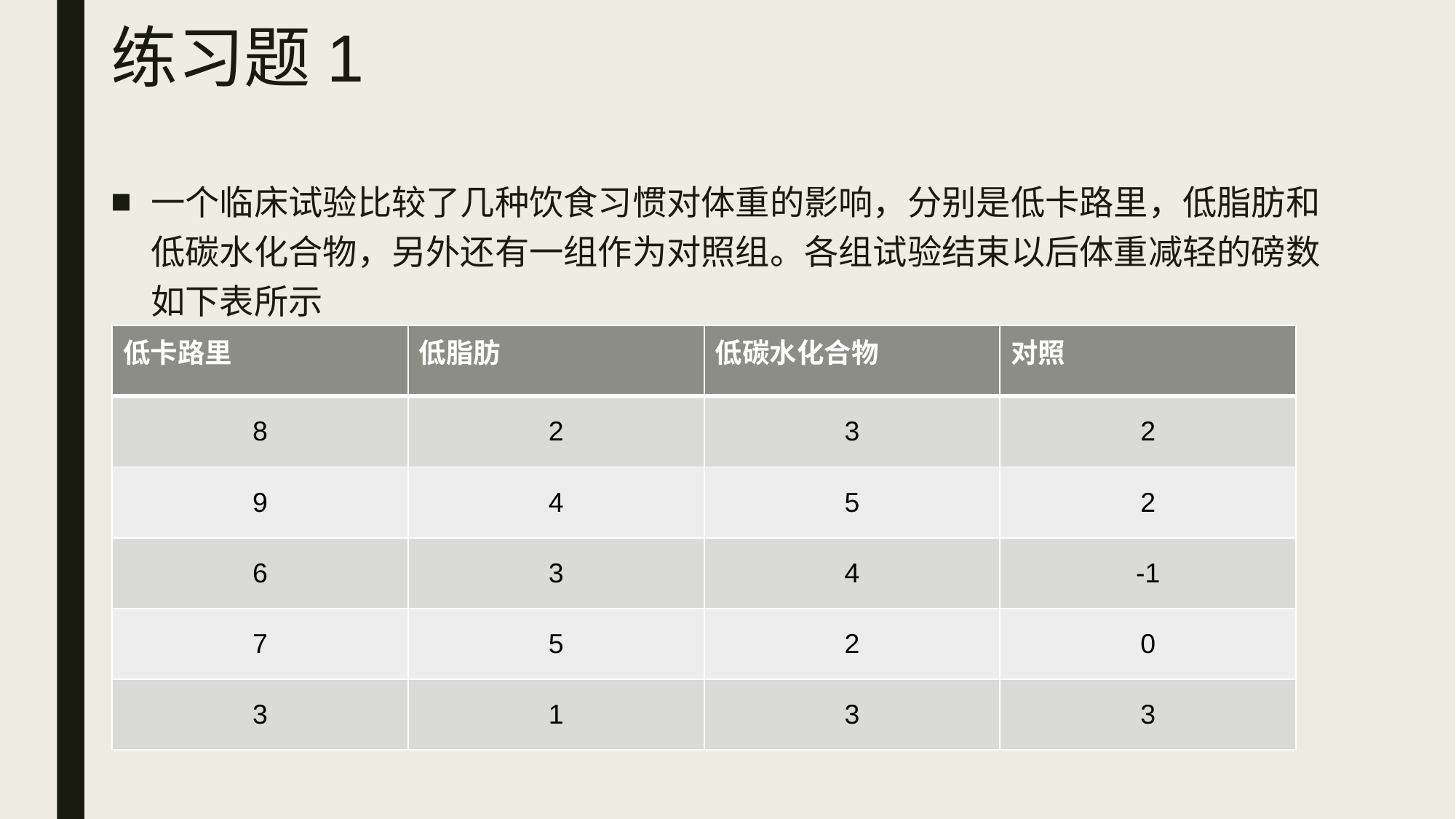

# 练习题1
一个临床试验比较了几种饮食习惯对体重的影响，分别是低卡路里，低脂肪和低碳水化合物，另外还有一组作为对照组。各组试验结束以后体重减轻的磅数如下表所示
| 低卡路里 | 低脂肪 | 低碳水化合物 | 对照 |
| --- | --- | --- | --- |
| 8 | 2 | 3 | 2 |
| 9 | 4 | 5 | 2 |
| 6 | 3 | 4 | -1 |
| 7 | 5 | 2 | 0 |
| 3 | 1 | 3 | 3 |